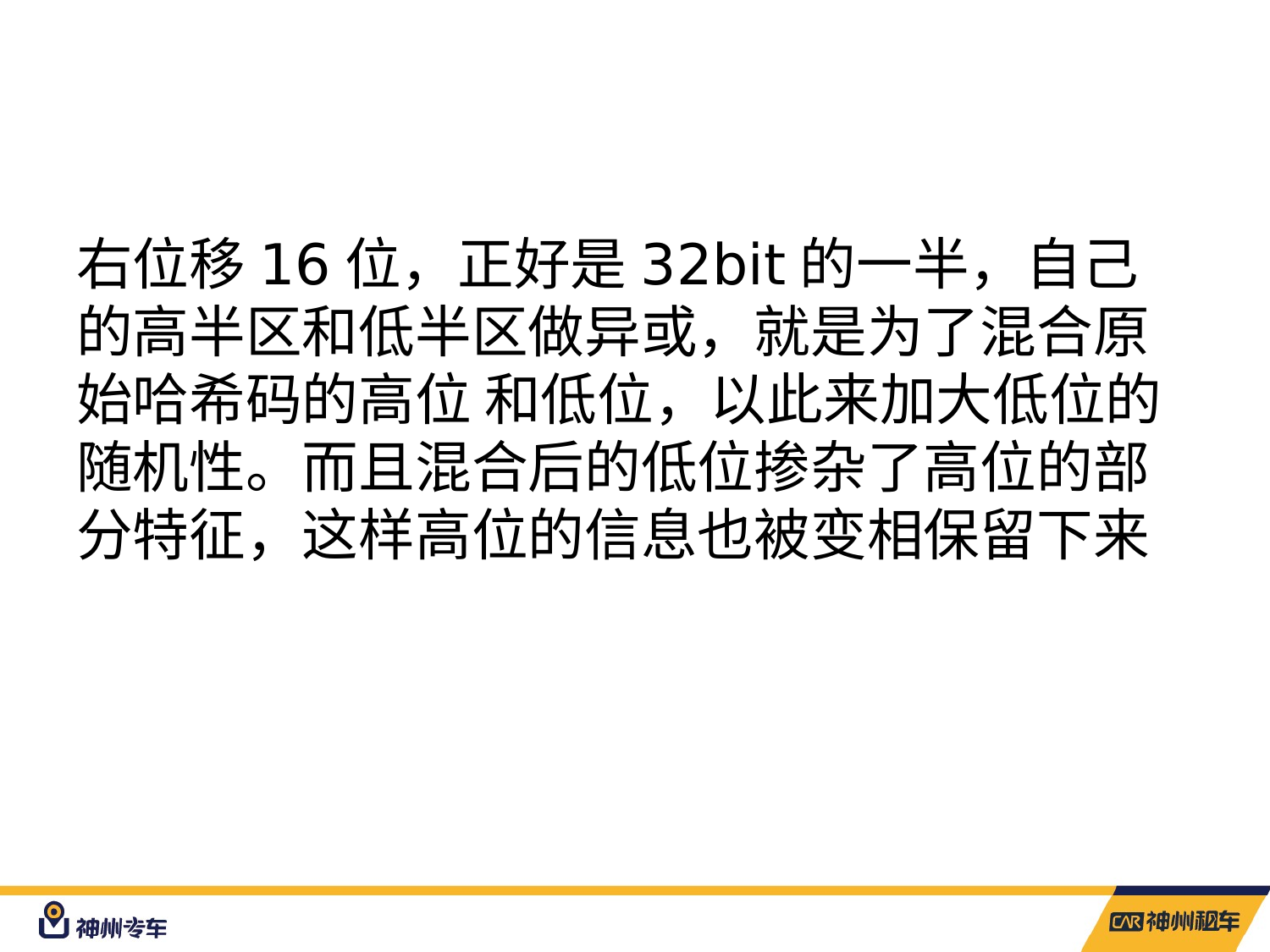

右位移16位，正好是32bit的一半，自己的高半区和低半区做异或，就是为了混合原始哈希码的高位 和低位，以此来加大低位的随机性。而且混合后的低位掺杂了高位的部分特征，这样高位的信息也被变相保留下来